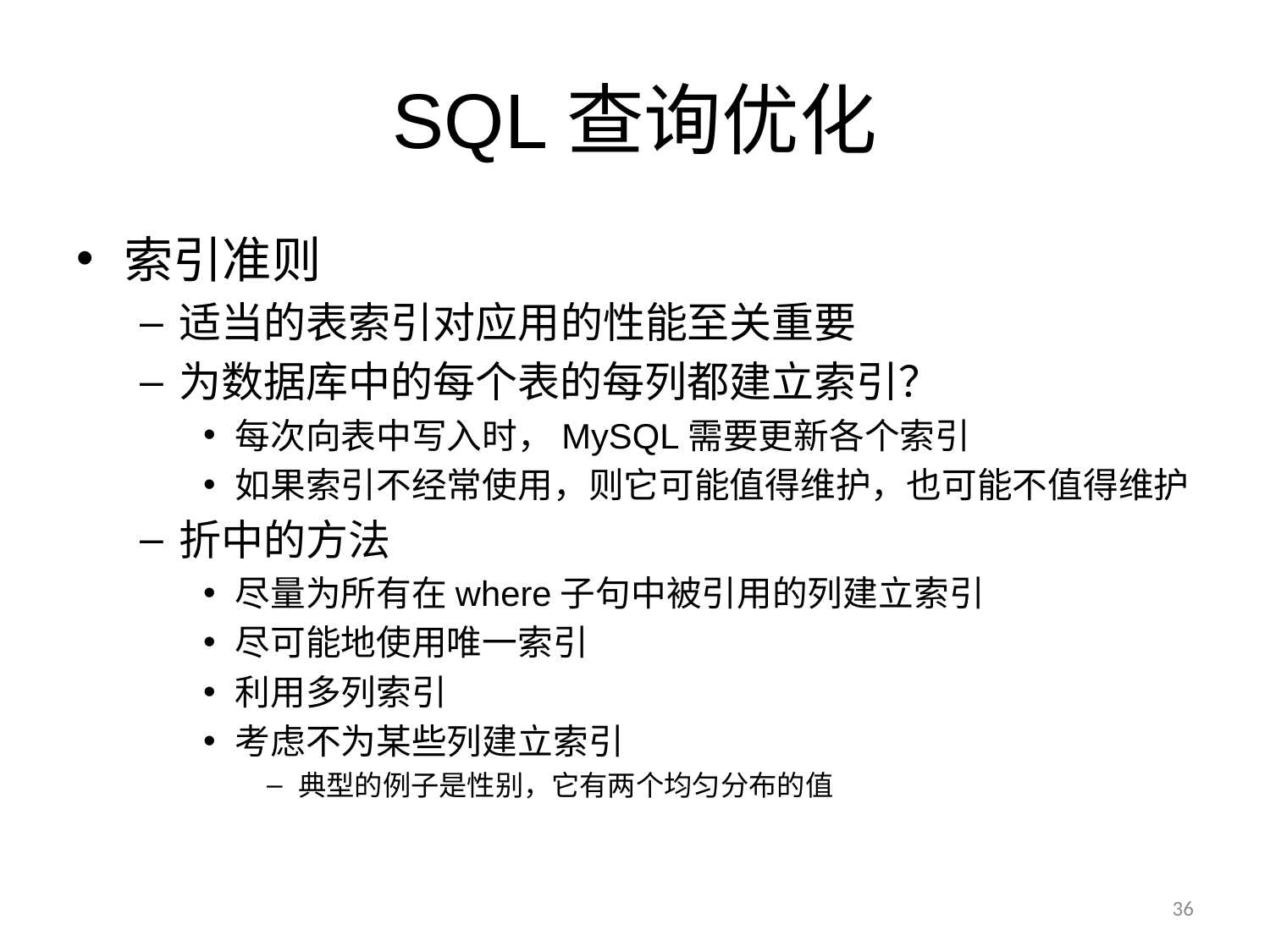

# SQL查询优化
索引准则
适当的表索引对应用的性能至关重要
为数据库中的每个表的每列都建立索引？
每次向表中写入时，MySQL需要更新各个索引
如果索引不经常使用，则它可能值得维护，也可能不值得维护
折中的方法
尽量为所有在where子句中被引用的列建立索引
尽可能地使用唯一索引
利用多列索引
考虑不为某些列建立索引
典型的例子是性别，它有两个均匀分布的值
36